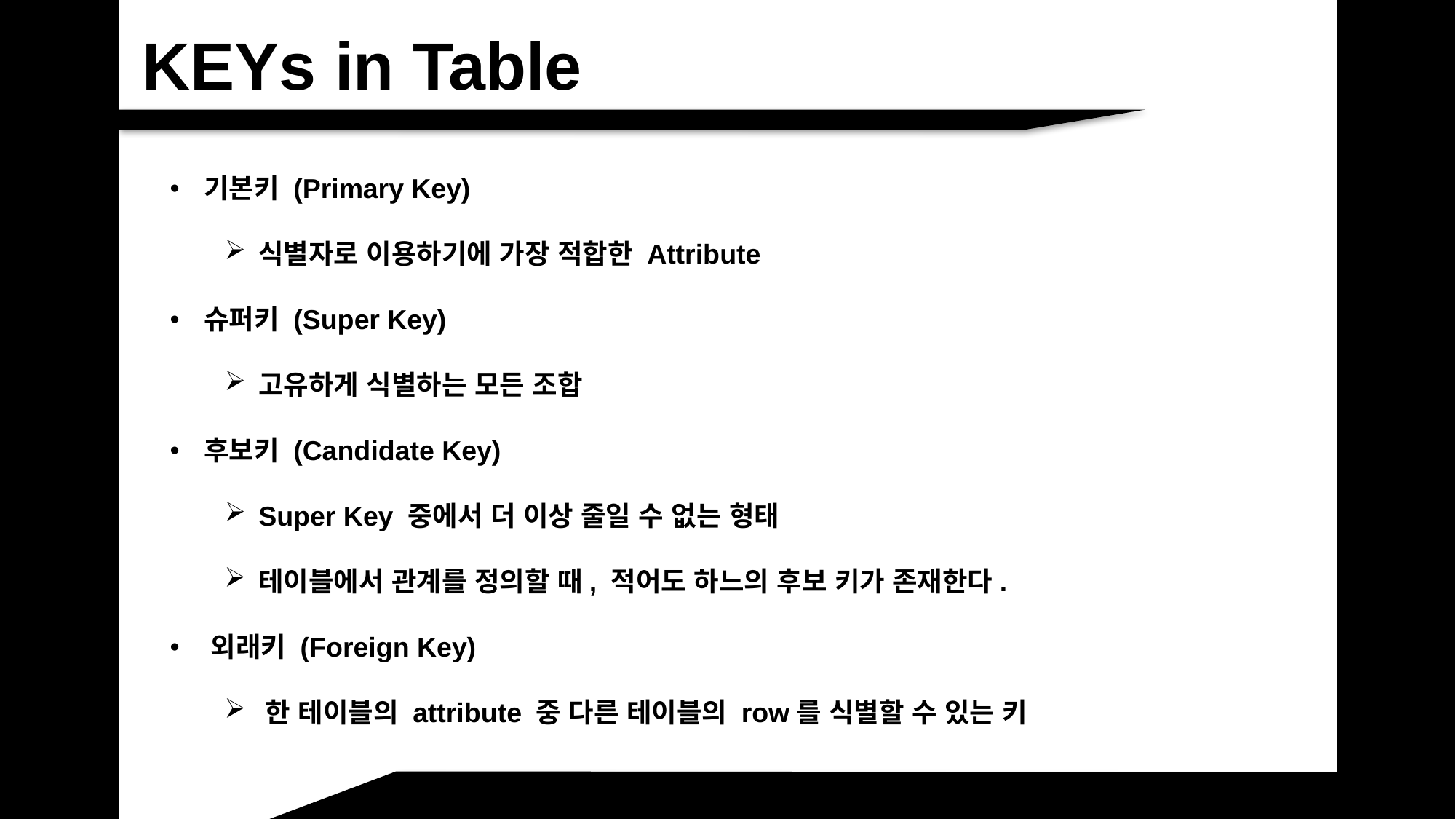

KEYs in Table

기본키 (Primary Key)

식별자로 이용하기에 가장 적합한 Attribute

슈퍼키 (Super Key)

고유하게 식별하는 모든 조합

후보키 (Candidate Key)

Super Key 중에서 더 이상 줄일 수 없는 형태

테이블에서 관계를 정의할 때, 적어도 하느의 후보 키가 존재한다.

외래키 (Foreign Key)

한 테이블의 attribute 중 다른 테이블의 row를 식별할 수 있는 키